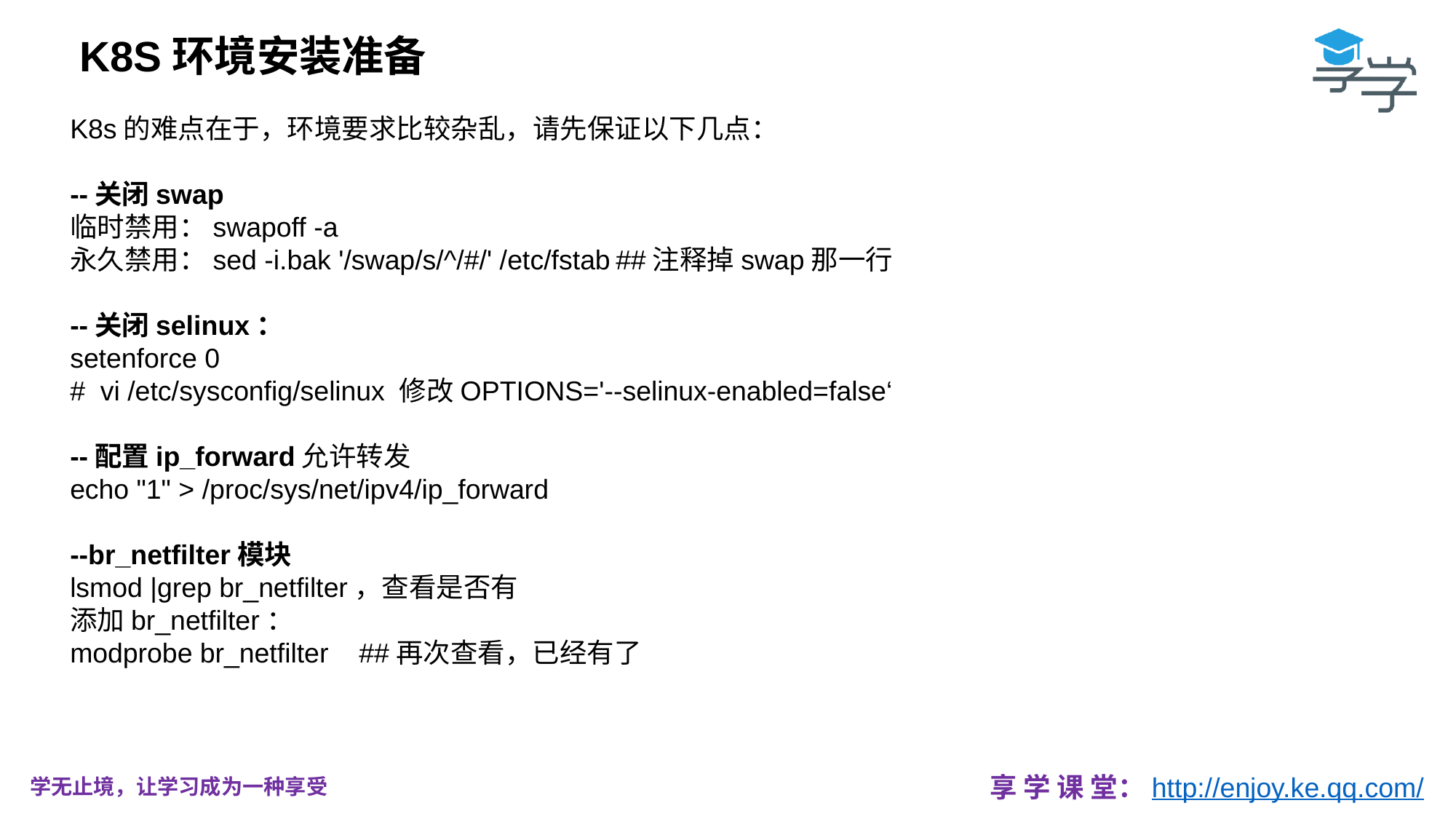

K8S环境安装准备
K8s的难点在于，环境要求比较杂乱，请先保证以下几点：

--关闭swap
临时禁用：swapoff -a
永久禁用：sed -i.bak '/swap/s/^/#/' /etc/fstab	##注释掉swap那一行

--关闭selinux：
setenforce 0
#  vi /etc/sysconfig/selinux 修改OPTIONS='--selinux-enabled=false‘

--配置ip_forward允许转发
echo "1" > /proc/sys/net/ipv4/ip_forward

--br_netfilter模块
lsmod |grep br_netfilter，查看是否有
添加br_netfilter：
modprobe br_netfilter    ##再次查看，已经有了